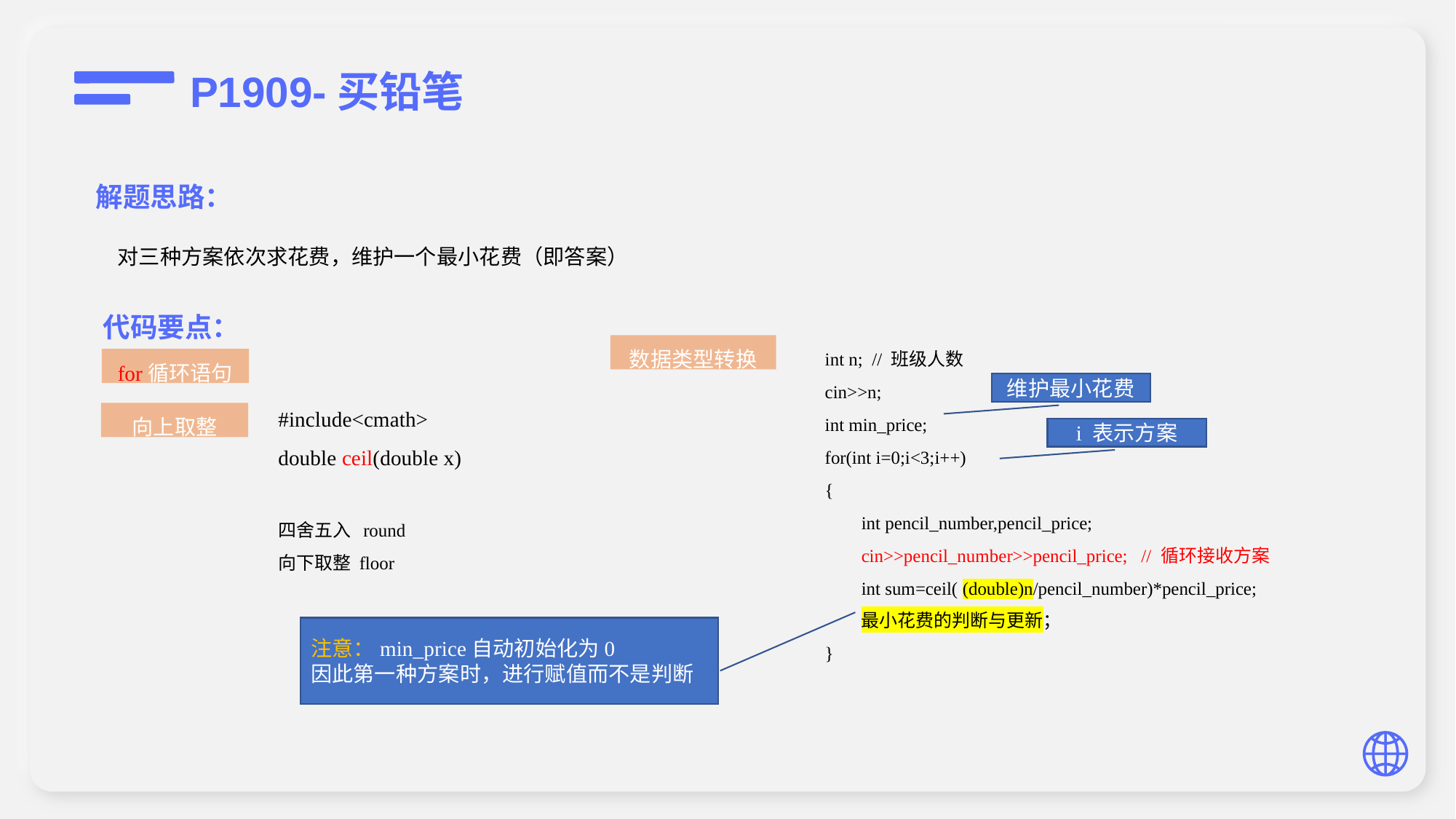

P1909-买铅笔

解题思路：
对三种方案依次求花费，维护一个最小花费（即答案）

代码要点：
int n;  // 班级人数
cin>>n;
int min_price;
for(int i=0;i<3;i++)
{
        int pencil_number,pencil_price;
        cin>>pencil_number>>pencil_price;   // 循环接收方案
        int sum=ceil( (double)n/pencil_number)*pencil_price;
        最小花费的判断与更新；
}
数据类型转换
for循环语句
维护最小花费
#include<cmath>
double ceil(double x)

四舍五入  round
向下取整 floor
向上取整
i 表示方案
注意：min_price自动初始化为0
因此第一种方案时，进行赋值而不是判断